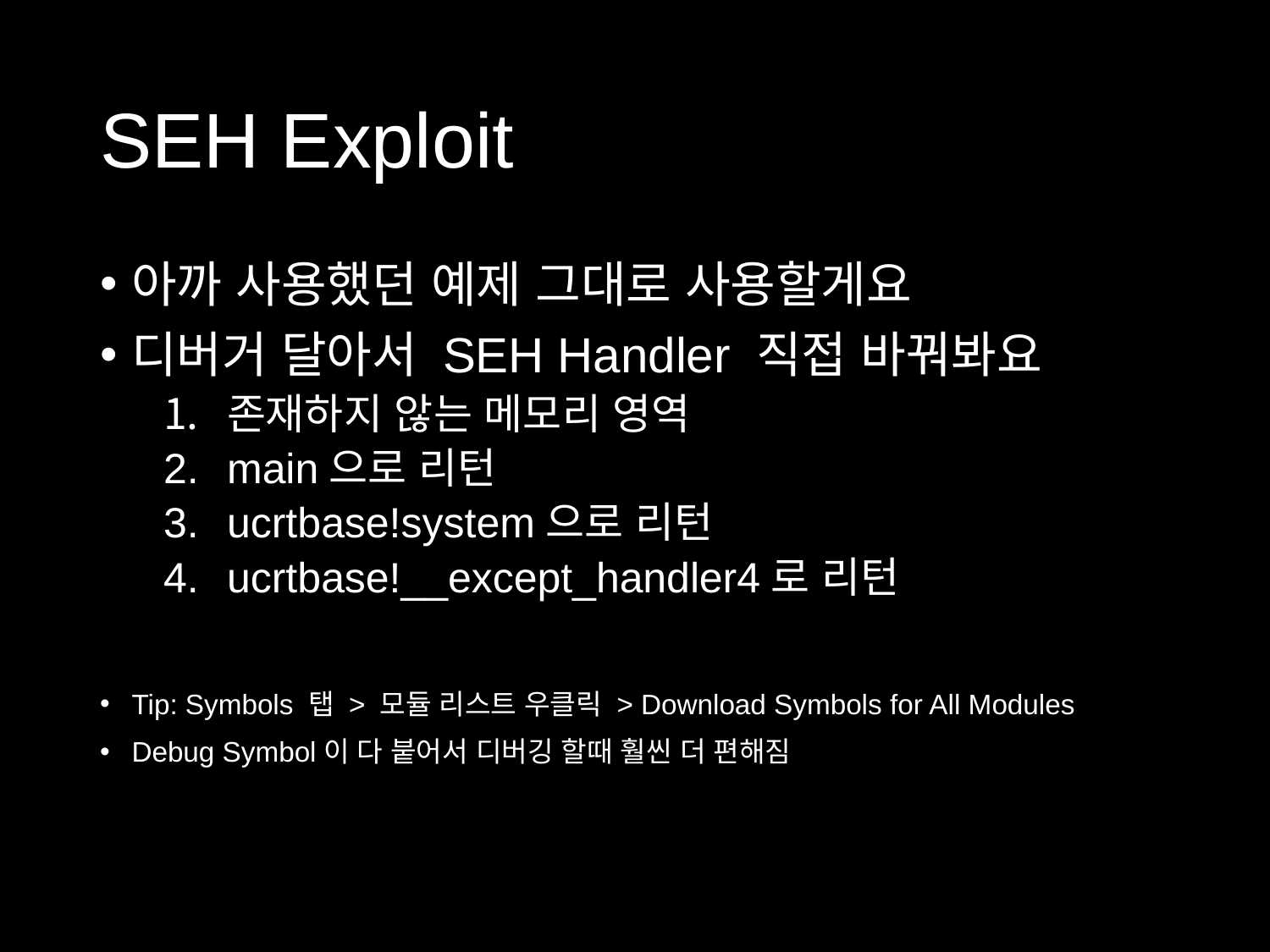

# SEH Exploit
아까 사용했던 예제 그대로 사용할게요
디버거 달아서 SEH Handler 직접 바꿔봐요
존재하지 않는 메모리 영역
main으로 리턴
ucrtbase!system으로 리턴
ucrtbase!__except_handler4로 리턴

Tip: Symbols 탭 > 모듈 리스트 우클릭 > Download Symbols for All Modules
Debug Symbol이 다 붙어서 디버깅 할때 훨씬 더 편해짐